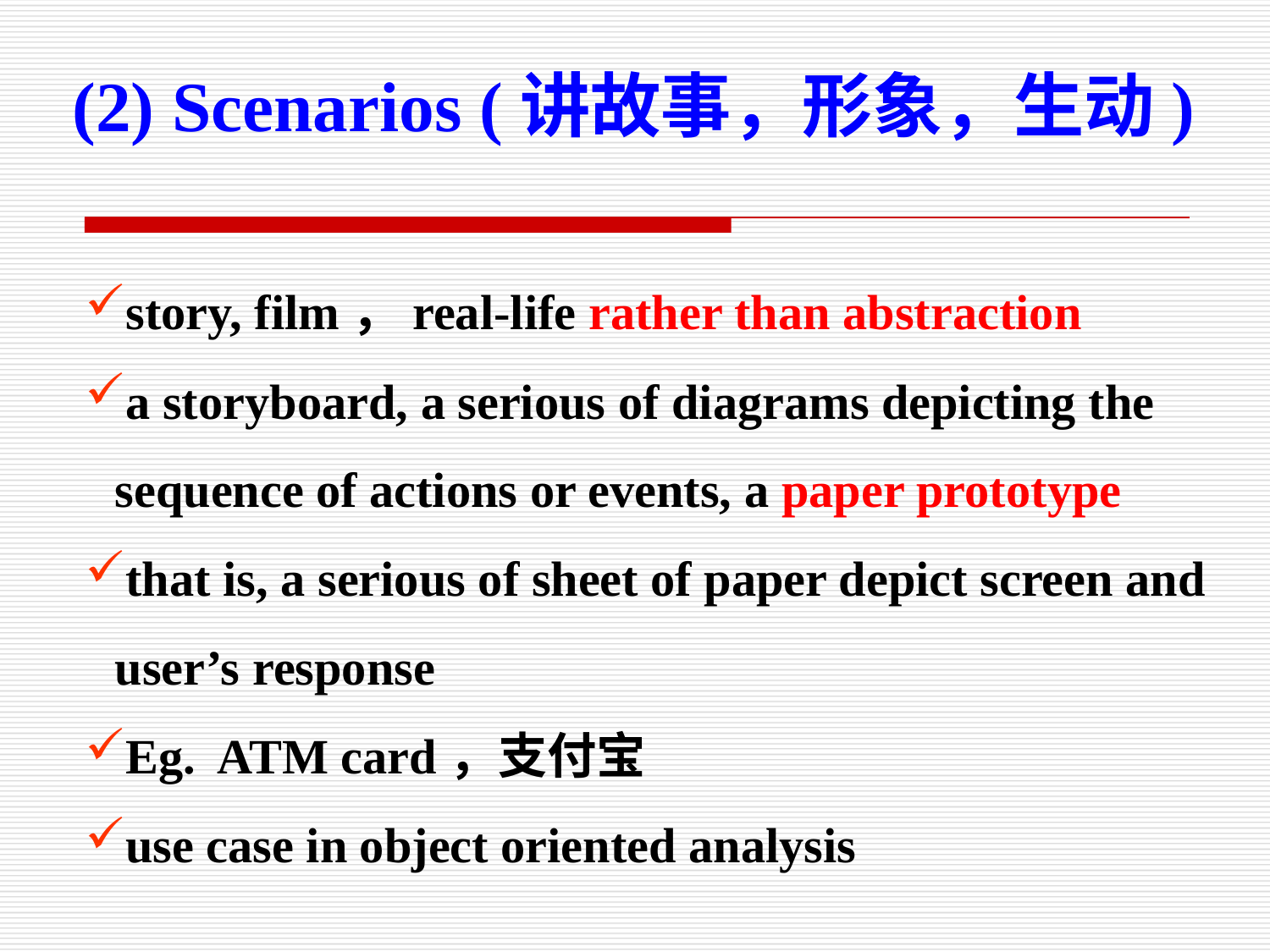

(2) Scenarios (讲故事，形象，生动)
story, film，real-life rather than abstraction
a storyboard, a serious of diagrams depicting the sequence of actions or events, a paper prototype
that is, a serious of sheet of paper depict screen and user’s response
Eg.  ATM card，支付宝
use case in object oriented analysis